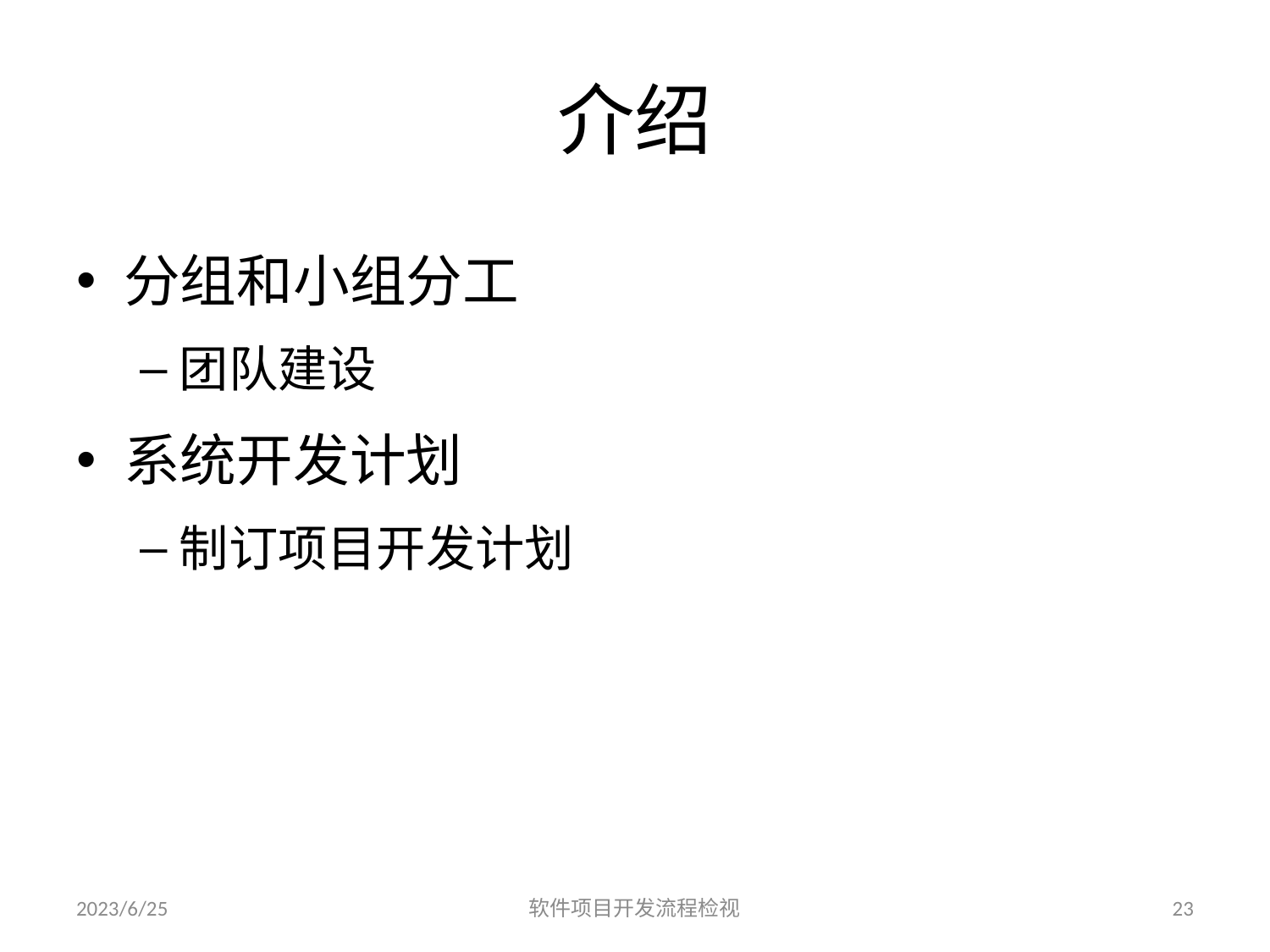

# 介绍
分组和小组分工
团队建设
系统开发计划
制订项目开发计划

2023/6/25
软件项目开发流程检视
23